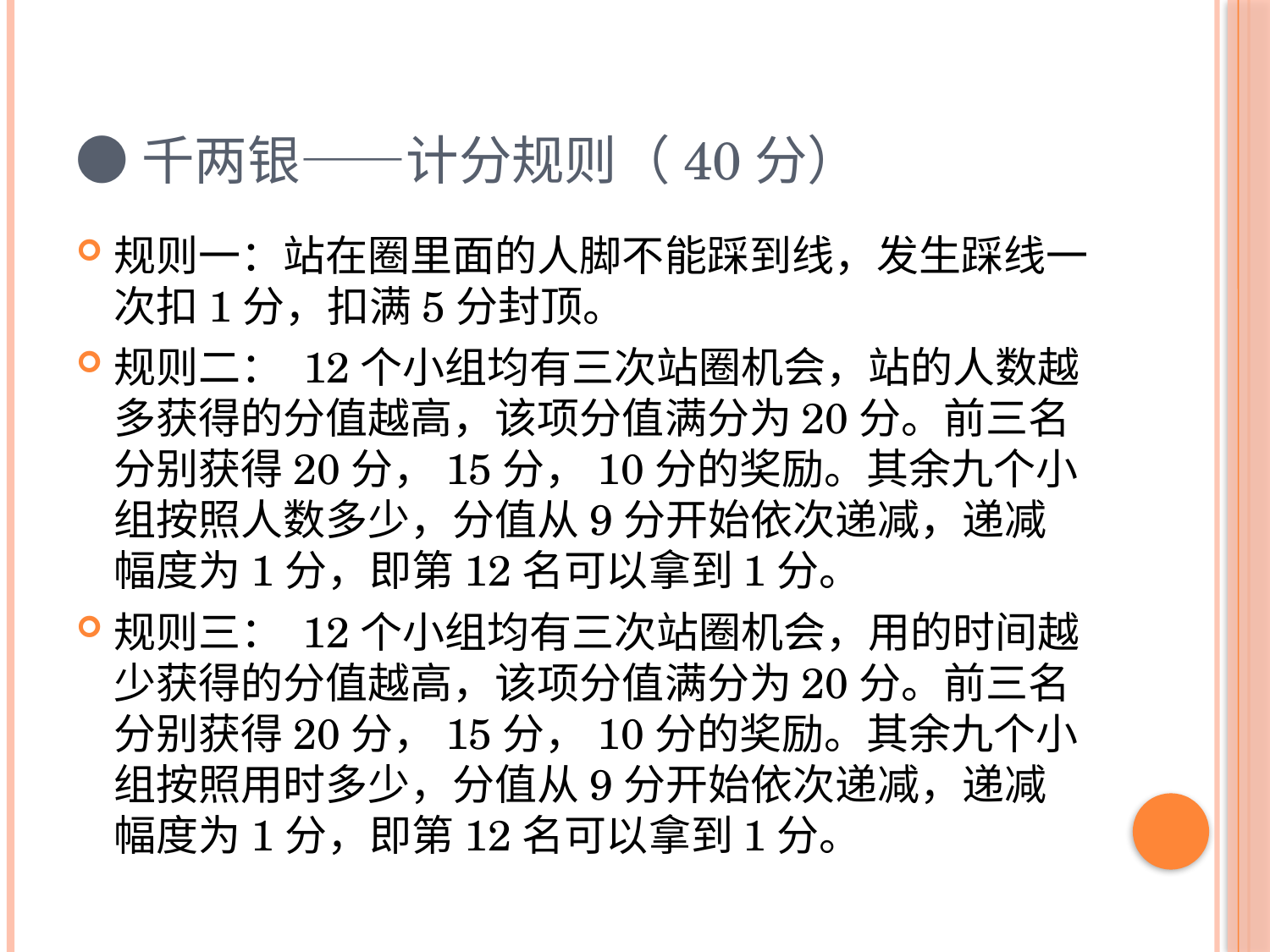

# ●千两银——计分规则（40分）
规则一：站在圈里面的人脚不能踩到线，发生踩线一次扣1分，扣满5分封顶。
规则二： 12个小组均有三次站圈机会，站的人数越多获得的分值越高，该项分值满分为20分。前三名分别获得20分，15分，10分的奖励。其余九个小组按照人数多少，分值从9分开始依次递减，递减幅度为1分，即第12名可以拿到1分。
规则三： 12个小组均有三次站圈机会，用的时间越少获得的分值越高，该项分值满分为20分。前三名分别获得20分，15分，10分的奖励。其余九个小组按照用时多少，分值从9分开始依次递减，递减幅度为1分，即第12名可以拿到1分。